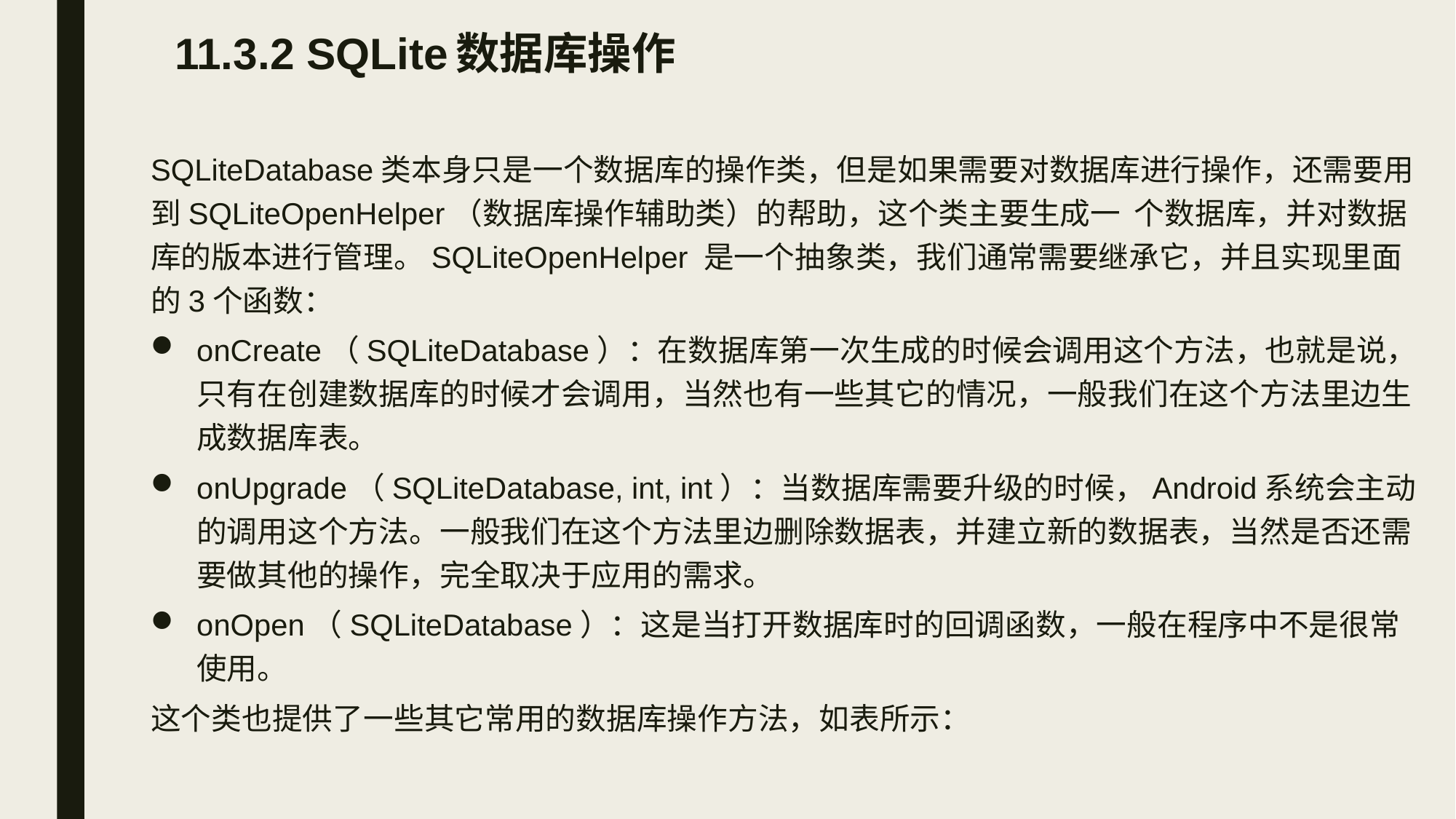

# 11.3.2 SQLite数据库操作
SQLiteDatabase类本身只是一个数据库的操作类，但是如果需要对数据库进行操作，还需要用到SQLiteOpenHelper（数据库操作辅助类）的帮助，这个类主要生成一  个数据库，并对数据库的版本进行管理。SQLiteOpenHelper 是一个抽象类，我们通常需要继承它，并且实现里面的3个函数：
onCreate（SQLiteDatabase）：在数据库第一次生成的时候会调用这个方法，也就是说，只有在创建数据库的时候才会调用，当然也有一些其它的情况，一般我们在这个方法里边生成数据库表。
onUpgrade（SQLiteDatabase, int, int）：当数据库需要升级的时候，Android系统会主动的调用这个方法。一般我们在这个方法里边删除数据表，并建立新的数据表，当然是否还需要做其他的操作，完全取决于应用的需求。
onOpen（SQLiteDatabase）：这是当打开数据库时的回调函数，一般在程序中不是很常使用。
这个类也提供了一些其它常用的数据库操作方法，如表所示：